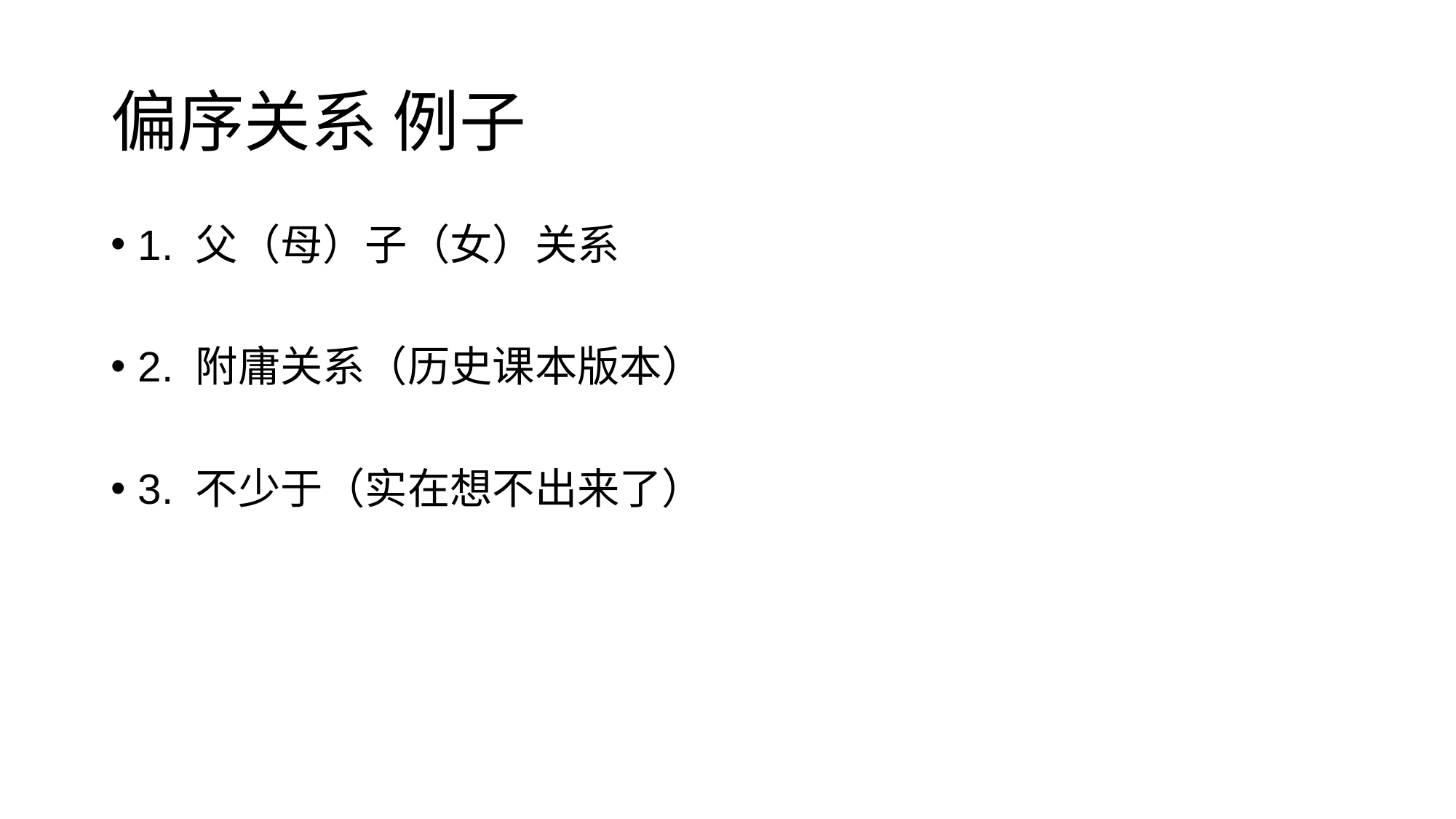

# 偏序关系 例子
1. 父（母）子（女）关系

2. 附庸关系（历史课本版本）

3. 不少于（实在想不出来了）